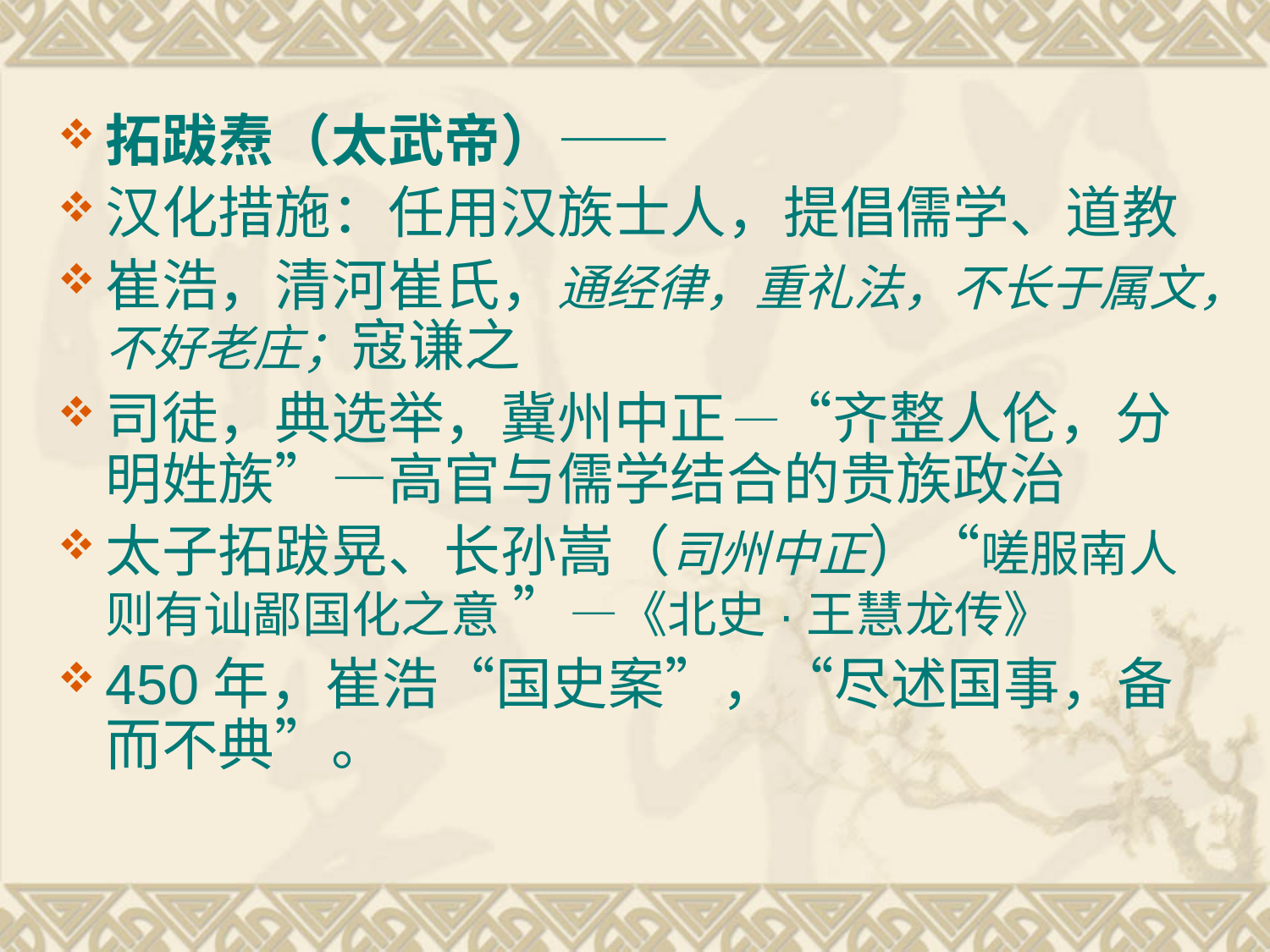

拓跋焘（太武帝）——
汉化措施：任用汉族士人，提倡儒学、道教
崔浩，清河崔氏，通经律，重礼法，不长于属文，不好老庄；寇谦之
司徒，典选举，冀州中正—“齐整人伦，分明姓族”—高官与儒学结合的贵族政治
太子拓跋晃、长孙嵩（司州中正）“嗟服南人则有讪鄙国化之意 ”—《北史·王慧龙传》
450年，崔浩“国史案”，“尽述国事，备而不典”。